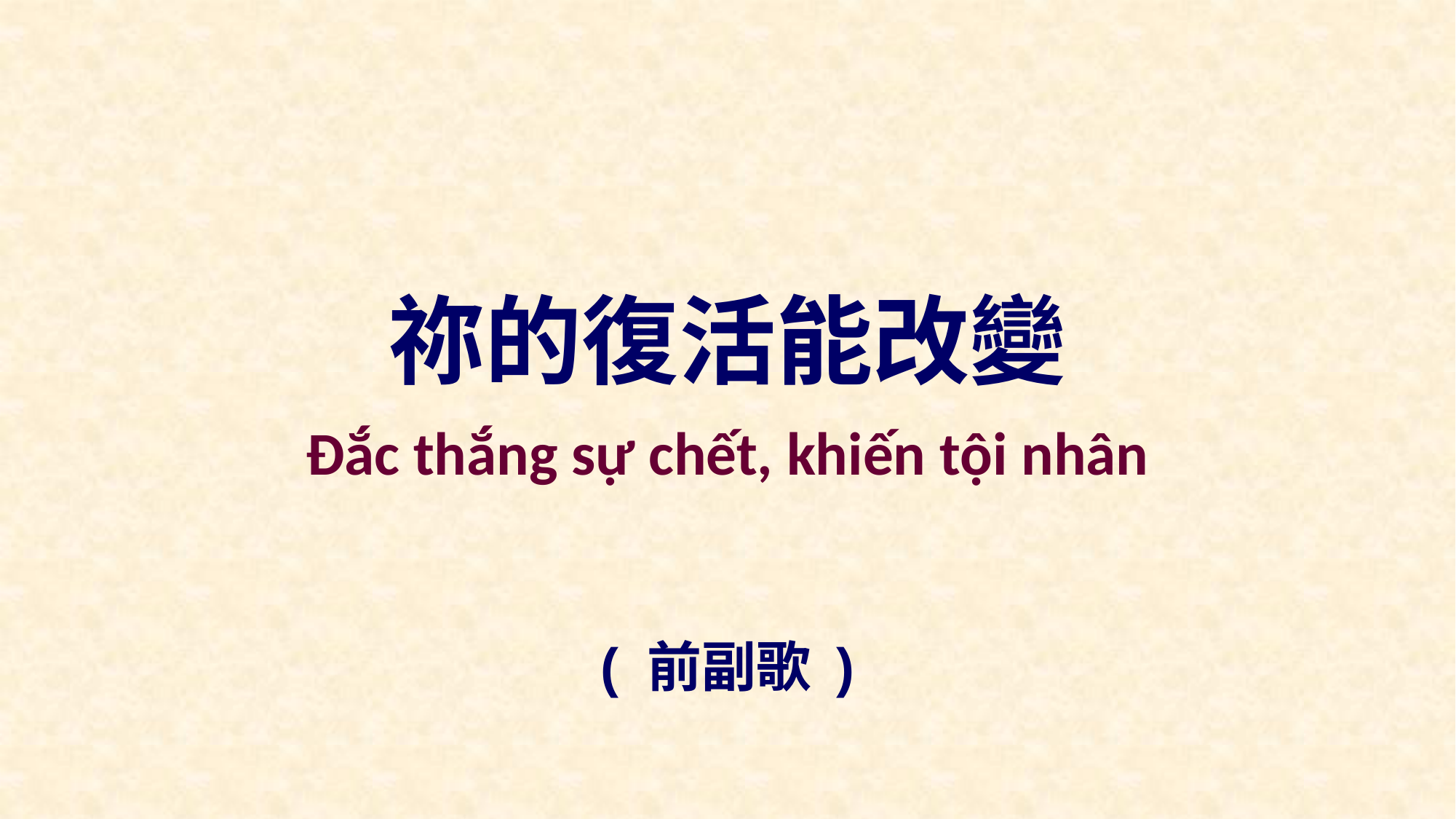

祢的復活能改變
Đắc thắng sự chết, khiến tội nhân
( 前副歌 )